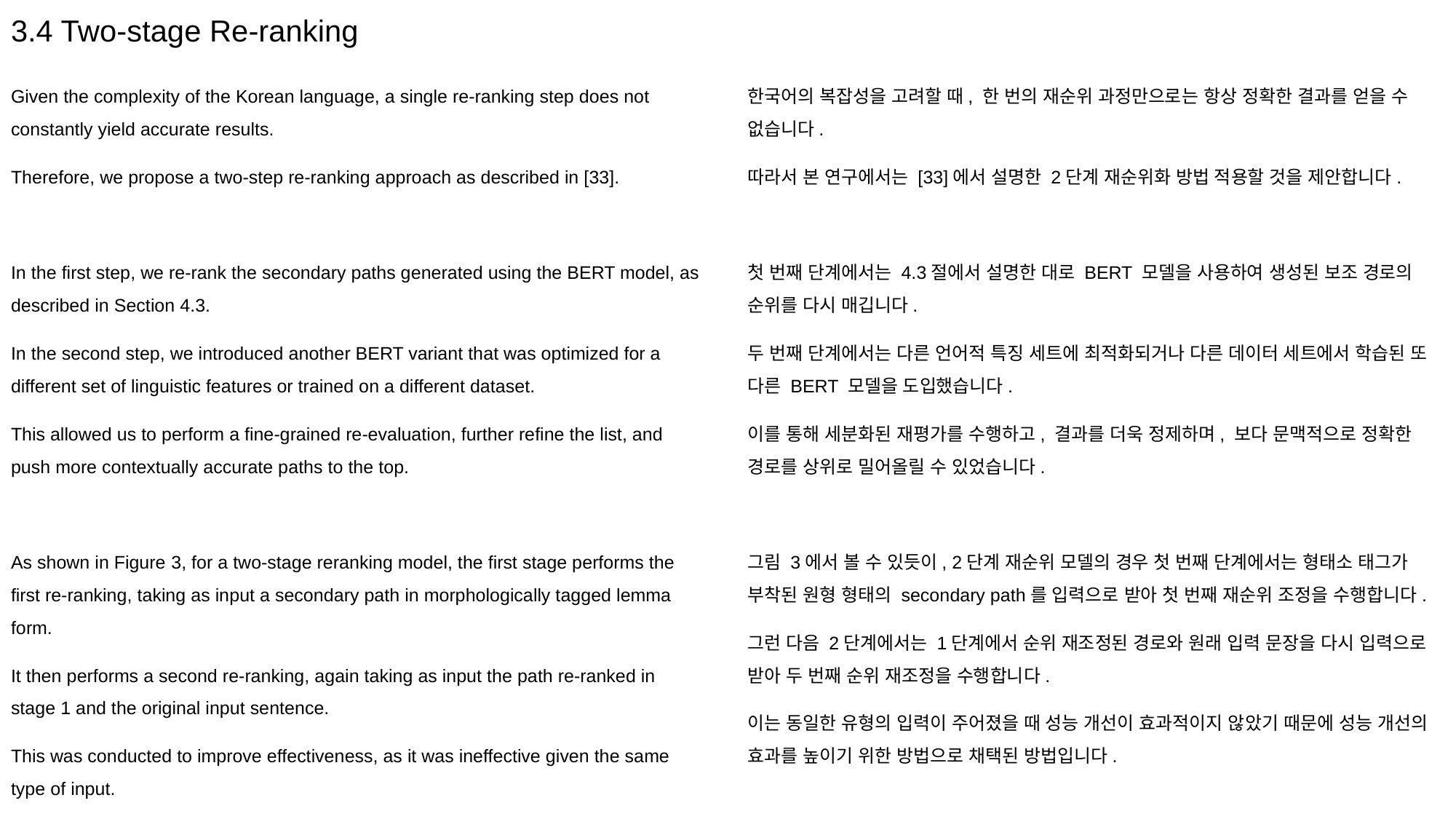

# 3.4 Two-stage Re-ranking
Given the complexity of the Korean language, a single re-ranking step does not constantly yield accurate results.
Therefore, we propose a two-step re-ranking approach as described in [33].

In the first step, we re-rank the secondary paths generated using the BERT model, as described in Section 4.3.
In the second step, we introduced another BERT variant that was optimized for a different set of linguistic features or trained on a different dataset.
This allowed us to perform a fine-grained re-evaluation, further refine the list, and push more contextually accurate paths to the top.

As shown in Figure 3, for a two-stage reranking model, the first stage performs the first re-ranking, taking as input a secondary path in morphologically tagged lemma form.
It then performs a second re-ranking, again taking as input the path re-ranked in stage 1 and the original input sentence.
This was conducted to improve effectiveness, as it was ineffective given the same type of input.
한국어의 복잡성을 고려할 때, 한 번의 재순위 과정만으로는 항상 정확한 결과를 얻을 수 없습니다.
따라서 본 연구에서는 [33]에서 설명한 2단계 재순위화 방법 적용할 것을 제안합니다.

첫 번째 단계에서는 4.3절에서 설명한 대로 BERT 모델을 사용하여 생성된 보조 경로의 순위를 다시 매깁니다.
두 번째 단계에서는 다른 언어적 특징 세트에 최적화되거나 다른 데이터 세트에서 학습된 또 다른 BERT 모델을 도입했습니다.
이를 통해 세분화된 재평가를 수행하고, 결과를 더욱 정제하며, 보다 문맥적으로 정확한 경로를 상위로 밀어올릴 수 있었습니다.

그림 3에서 볼 수 있듯이, 2단계 재순위 모델의 경우 첫 번째 단계에서는 형태소 태그가 부착된 원형 형태의 secondary path를 입력으로 받아 첫 번째 재순위 조정을 수행합니다.
그런 다음 2단계에서는 1단계에서 순위 재조정된 경로와 원래 입력 문장을 다시 입력으로 받아 두 번째 순위 재조정을 수행합니다.
이는 동일한 유형의 입력이 주어졌을 때 성능 개선이 효과적이지 않았기 때문에 성능 개선의 효과를 높이기 위한 방법으로 채택된 방법입니다.